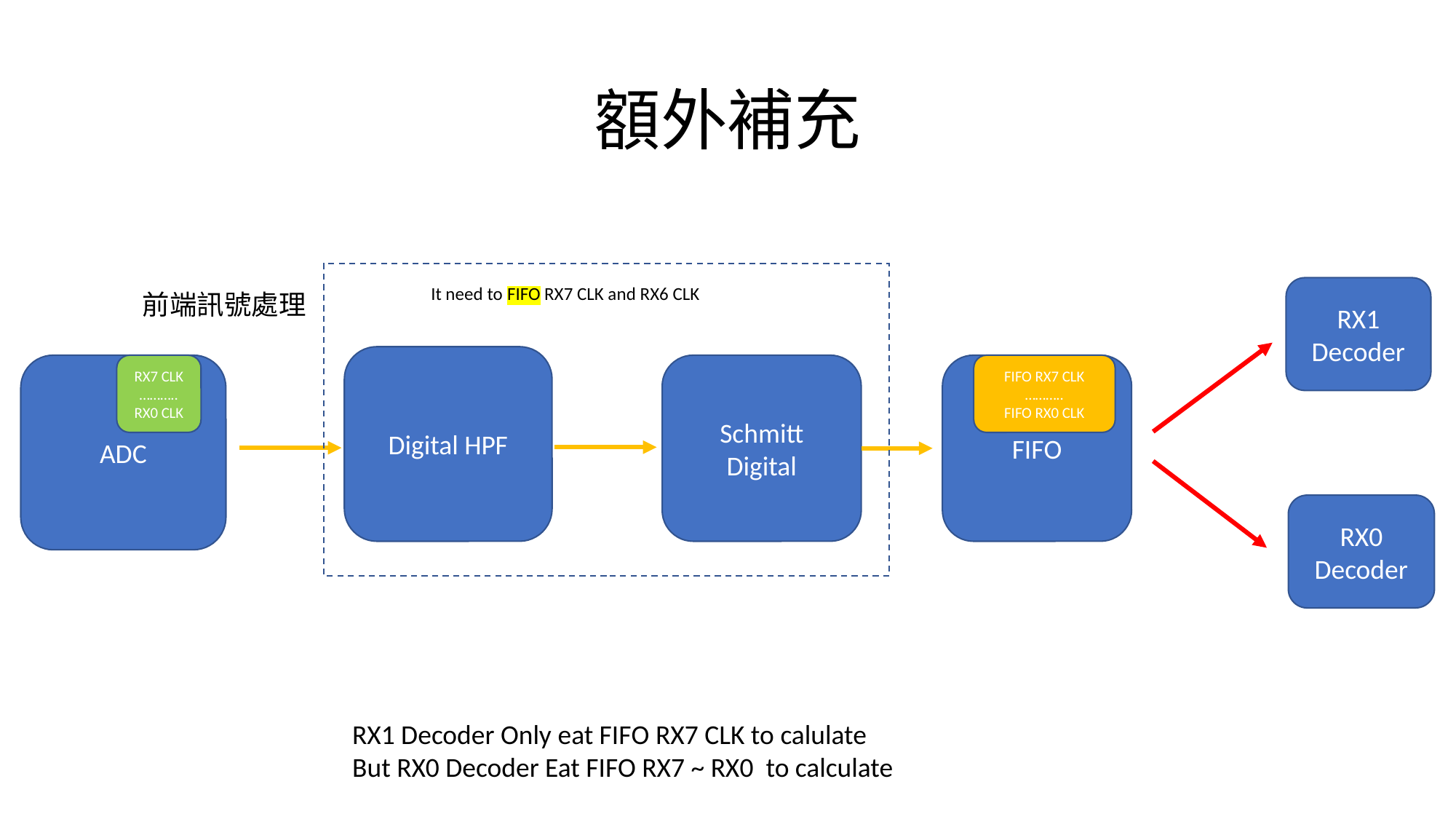

# 額外補充

It need to FIFO RX7 CLK and RX6 CLK
RX1 Decoder
前端訊號處理
Digital HPF
ADC
RX7 CLK
………..
RX0 CLK
Schmitt Digital
FIFO
FIFO RX7 CLK
………..
FIFO RX0 CLK
RX0 Decoder
RX1 Decoder Only eat FIFO RX7 CLK to calulate
But RX0 Decoder Eat FIFO RX7 ~ RX0  to calculate